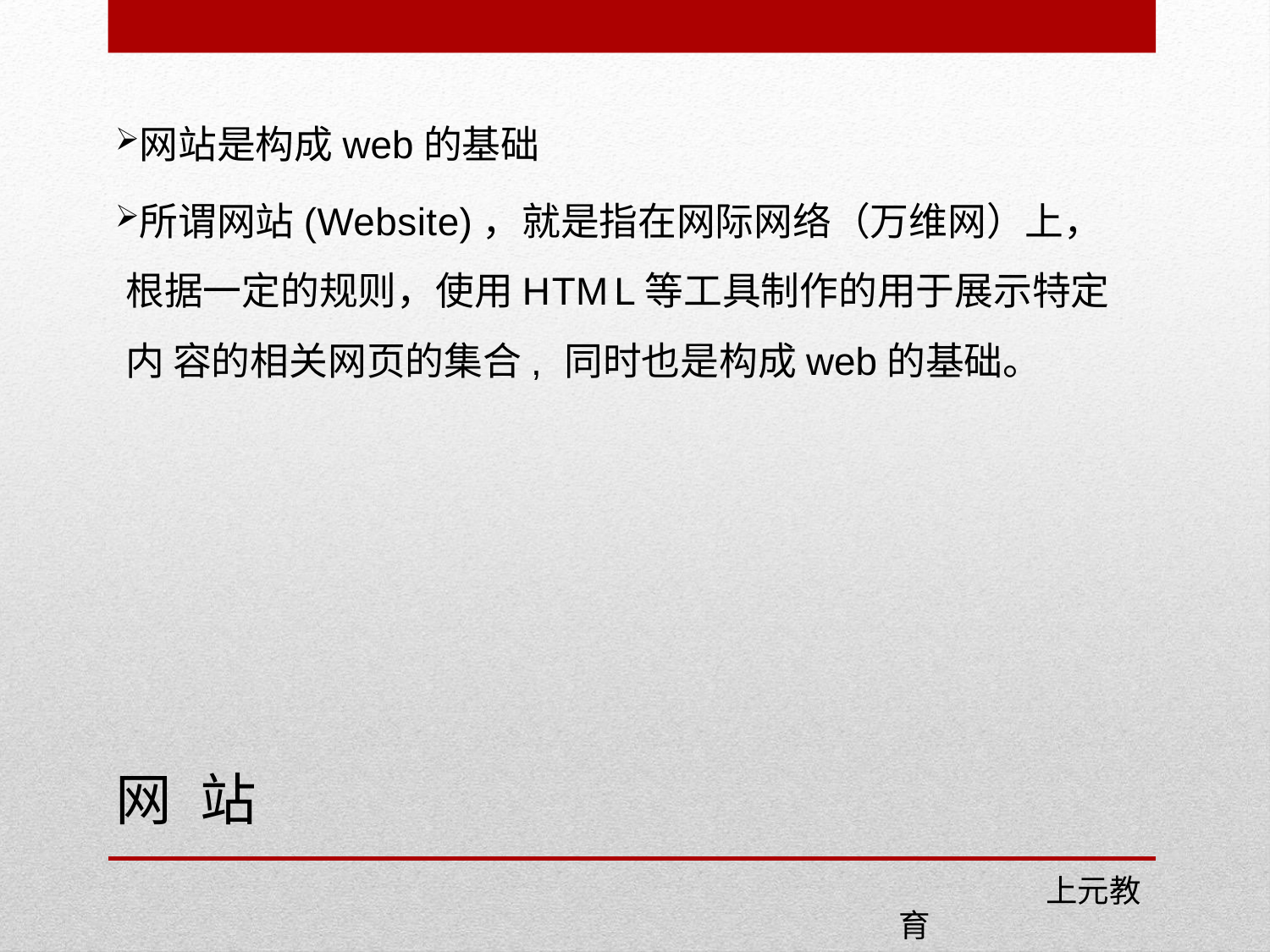

网站是构成web的基础
所谓网站(Website)，就是指在网际网络（万维网）上，  根据一定的规则，使用HTML等工具制作的用于展示特定内 容的相关网页的集合, 同时也是构成web的基础。
网
站
              上元教育